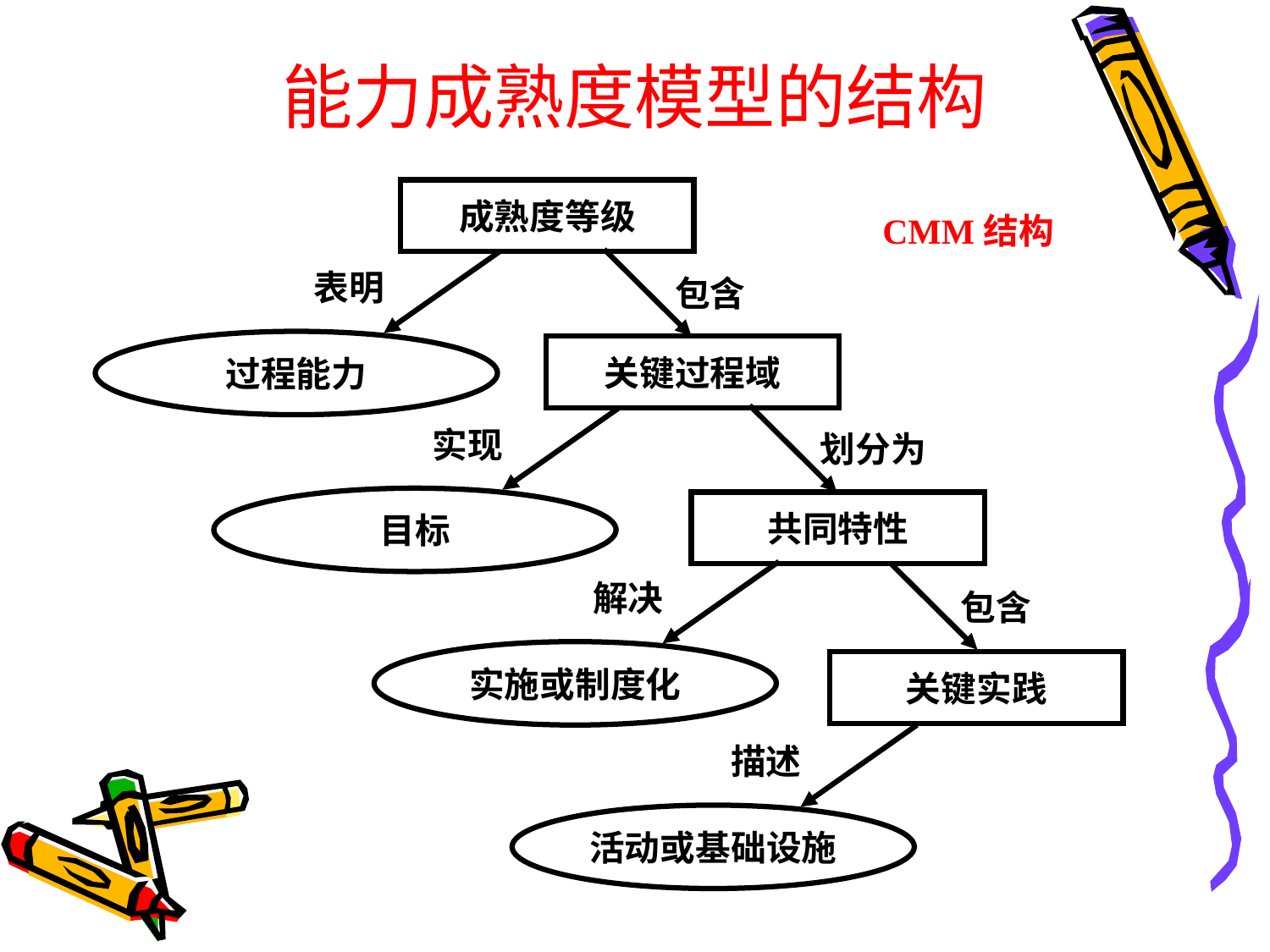

# 能力成熟度模型的结构
成熟度等级

包含

表明
过程能力
关键过程域

划分为

实现
目标
共同特性

解决
实施或制度化

包含
关键实践

描述
活动或基础设施
CMM结构